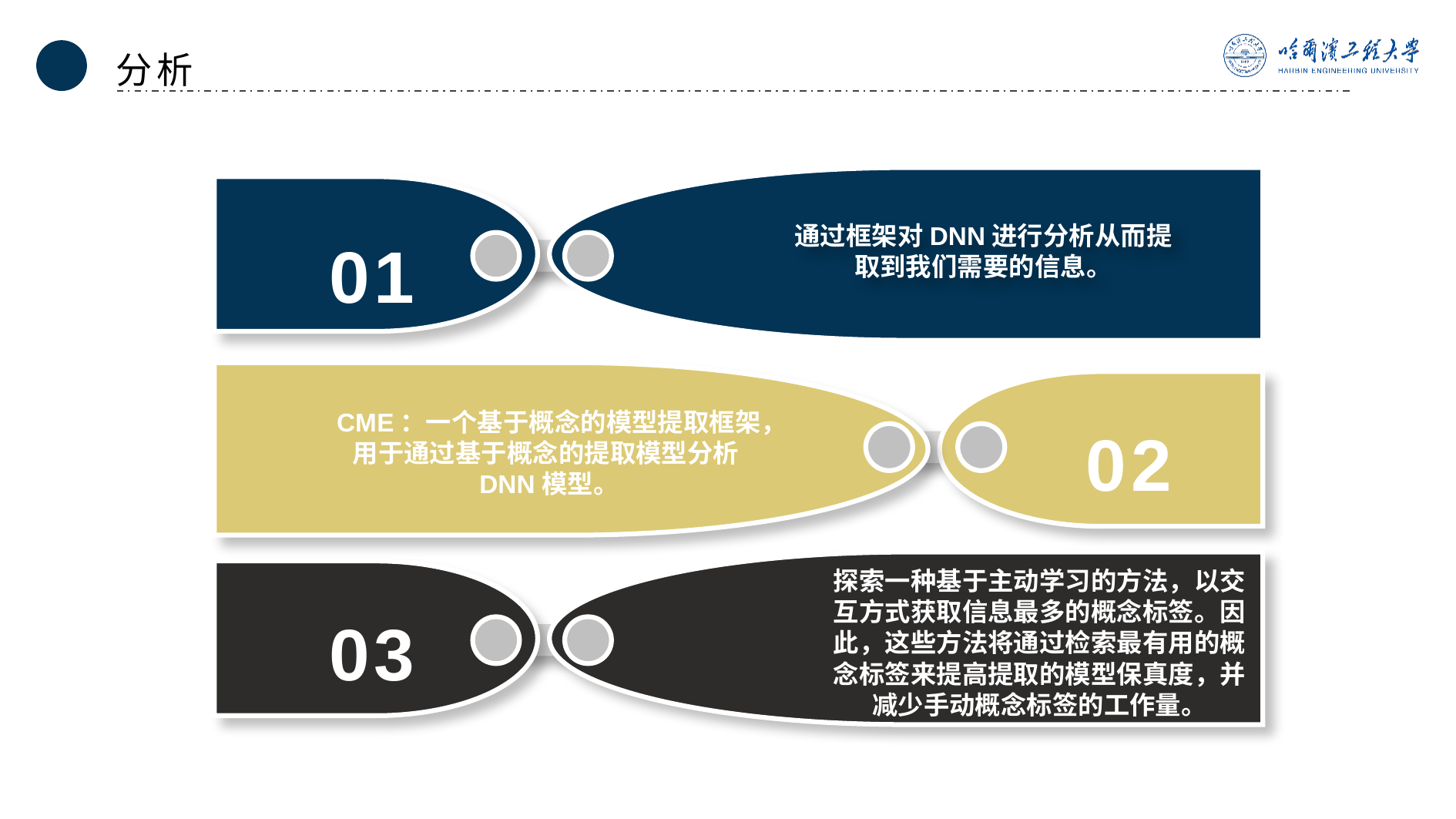

分析

通过框架对DNN进行分析从而提取到我们需要的信息。

01

CME：一个基于概念的模型提取框架，用于通过基于概念的提取模型分析DNN模型。

02

探索一种基于主动学习的方法，以交互方式获取信息最多的概念标签。因此，这些方法将通过检索最有用的概念标签来提高提取的模型保真度，并减少手动概念标签的工作量。

03